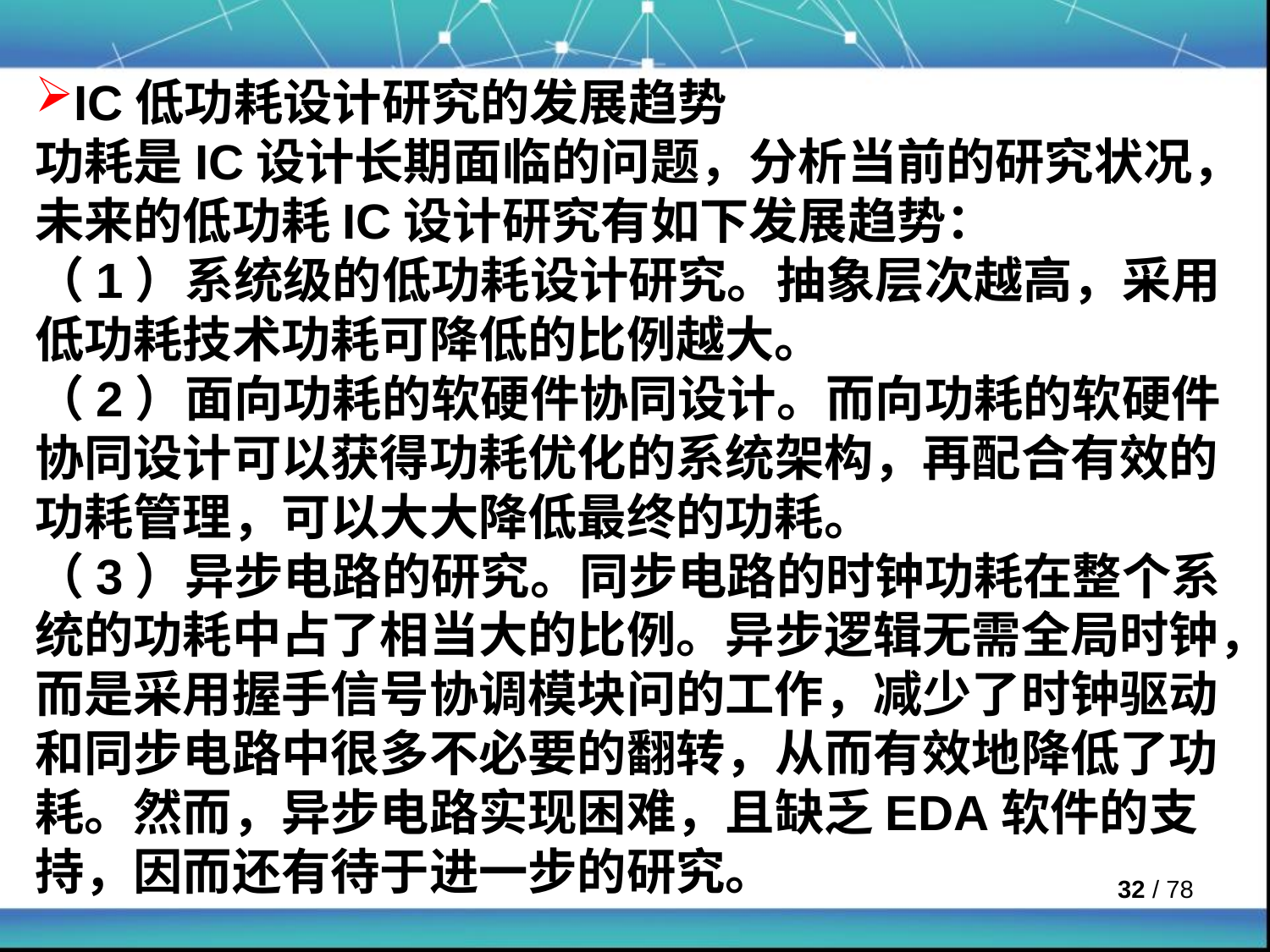

IC低功耗设计研究的发展趋势
功耗是IC设计长期面临的问题，分析当前的研究状况，未来的低功耗IC设计研究有如下发展趋势：
（1）系统级的低功耗设计研究。抽象层次越高，采用低功耗技术功耗可降低的比例越大。
（2）面向功耗的软硬件协同设计。而向功耗的软硬件协同设计可以获得功耗优化的系统架构，再配合有效的功耗管理，可以大大降低最终的功耗。
（3）异步电路的研究。同步电路的时钟功耗在整个系统的功耗中占了相当大的比例。异步逻辑无需全局时钟，而是采用握手信号协调模块问的工作，减少了时钟驱动和同步电路中很多不必要的翻转，从而有效地降低了功耗。然而，异步电路实现困难，且缺乏EDA软件的支持，因而还有待于进一步的研究。
32 / 78